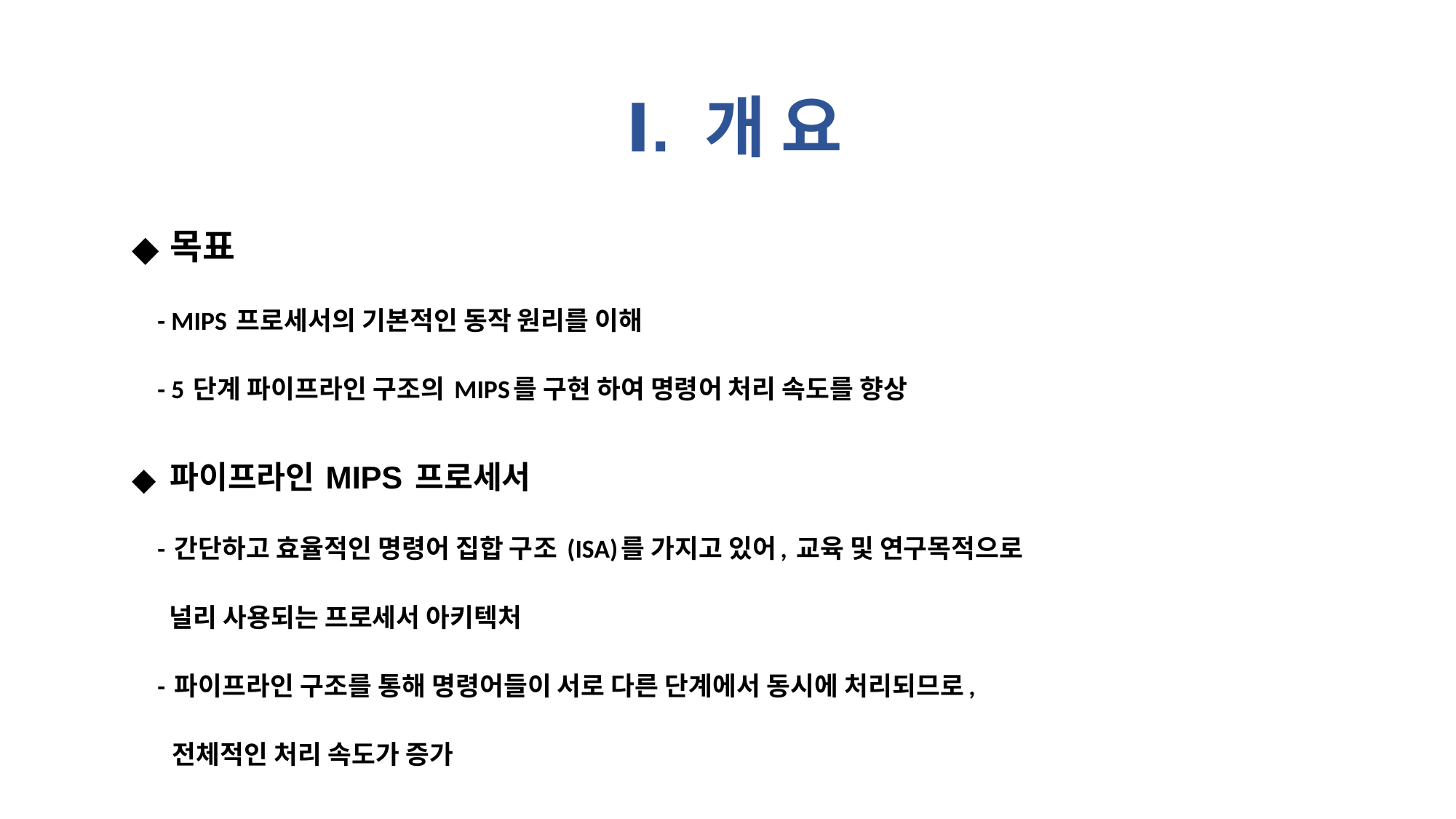

Ⅰ. 개 요
 목표
- MIPS 프로세서의 기본적인 동작 원리를 이해
- 5 단계 파이프라인 구조의 MIPS를 구현 하여 명령어 처리 속도를 향상
 파이프라인 MIPS 프로세서
- 간단하고 효율적인 명령어 집합 구조 (ISA)를 가지고 있어, 교육 및 연구목적으로
  널리 사용되는 프로세서 아키텍처
- 파이프라인 구조를 통해 명령어들이 서로 다른 단계에서 동시에 처리되므로,
  전체적인 처리 속도가 증가